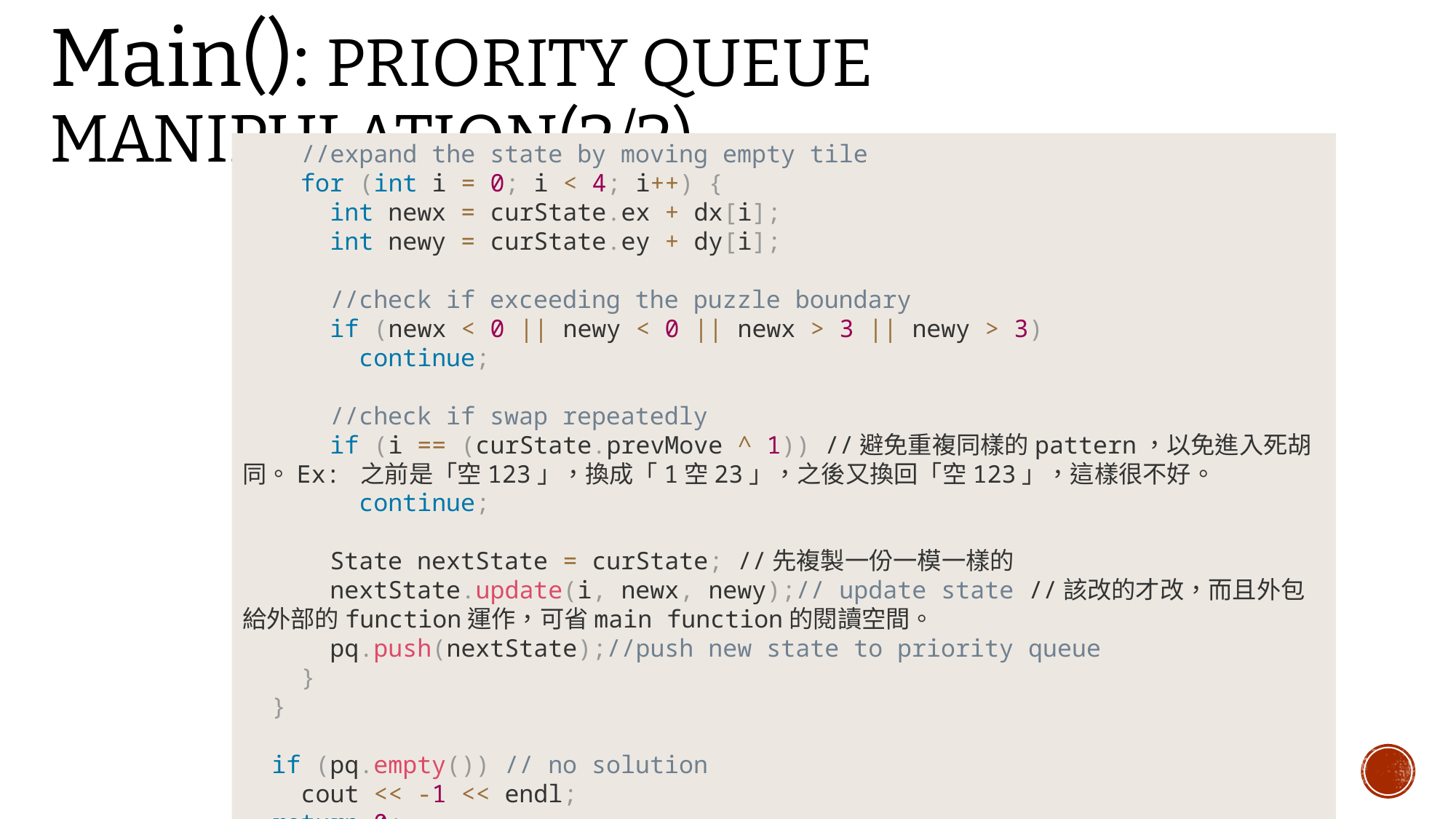

# Main(): priority queue manipulation(2/2)
    //expand the state by moving empty tile
    for (int i = 0; i < 4; i++) {
      int newx = curState.ex + dx[i];
      int newy = curState.ey + dy[i];

      //check if exceeding the puzzle boundary
      if (newx < 0 || newy < 0 || newx > 3 || newy > 3)
        continue;

      //check if swap repeatedly
      if (i == (curState.prevMove ^ 1)) //避免重複同樣的pattern，以免進入死胡同。Ex: 之前是「空123」，換成「1空23」，之後又換回「空123」，這樣很不好。
        continue;

      State nextState = curState; //先複製一份一模一樣的
      nextState.update(i, newx, newy);// update state //該改的才改，而且外包給外部的function運作，可省main function的閱讀空間。
      pq.push(nextState);//push new state to priority queue
    }
  }

  if (pq.empty()) // no solution
    cout << -1 << endl;
  return 0;
}